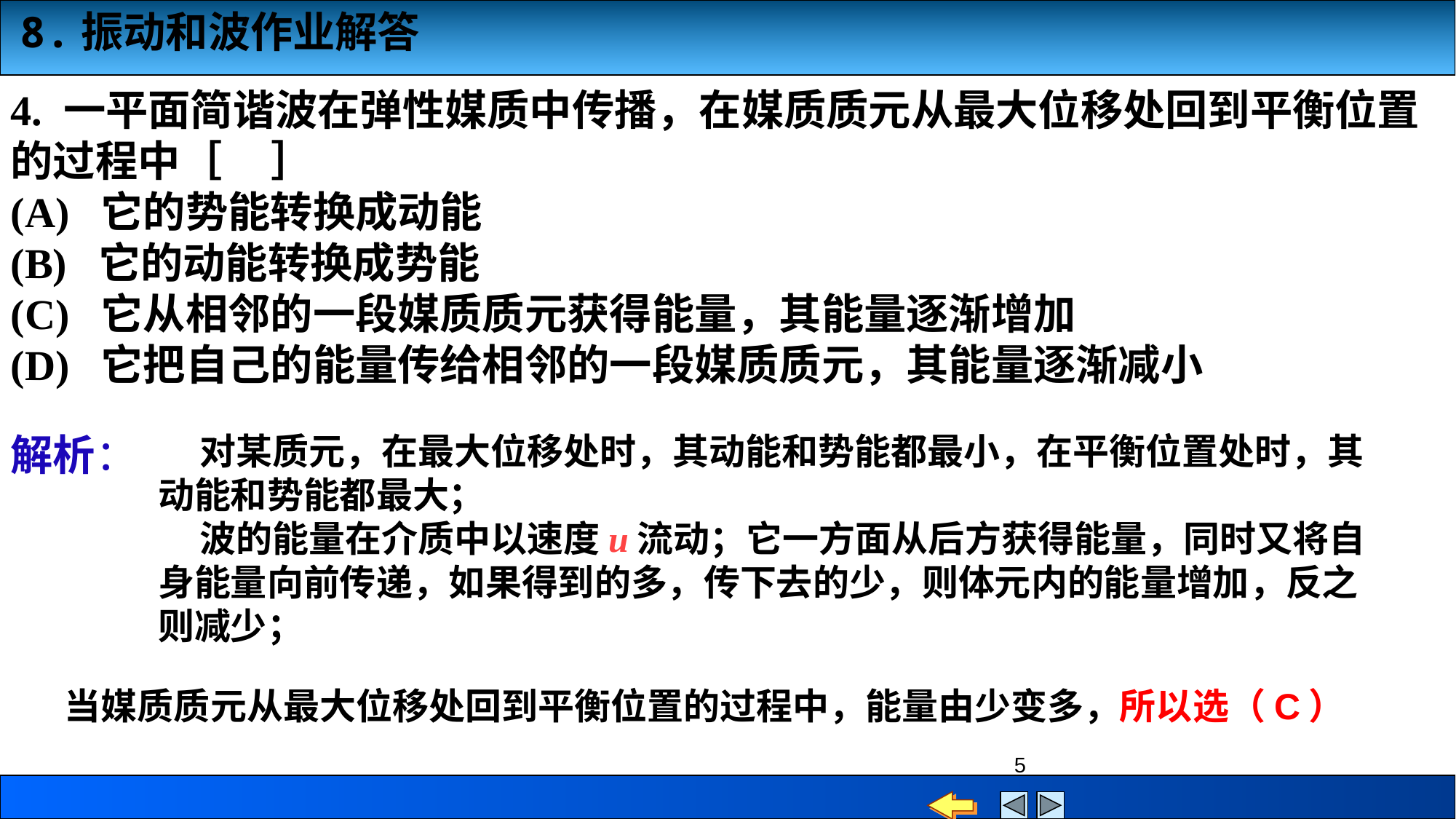

4. 一平面简谐波在弹性媒质中传播，在媒质质元从最大位移处回到平衡位置的过程中［     ］
(A)  它的势能转换成动能
(B)  它的动能转换成势能
(C)  它从相邻的一段媒质质元获得能量，其能量逐渐增加
(D)  它把自己的能量传给相邻的一段媒质质元，其能量逐渐减小
解析：
    对某质元，在最大位移处时，其动能和势能都最小，在平衡位置处时，其动能和势能都最大；
    波的能量在介质中以速度u流动；它一方面从后方获得能量，同时又将自身能量向前传递，如果得到的多，传下去的少，则体元内的能量增加，反之则减少；
当媒质质元从最大位移处回到平衡位置的过程中，能量由少变多，所以选（C）